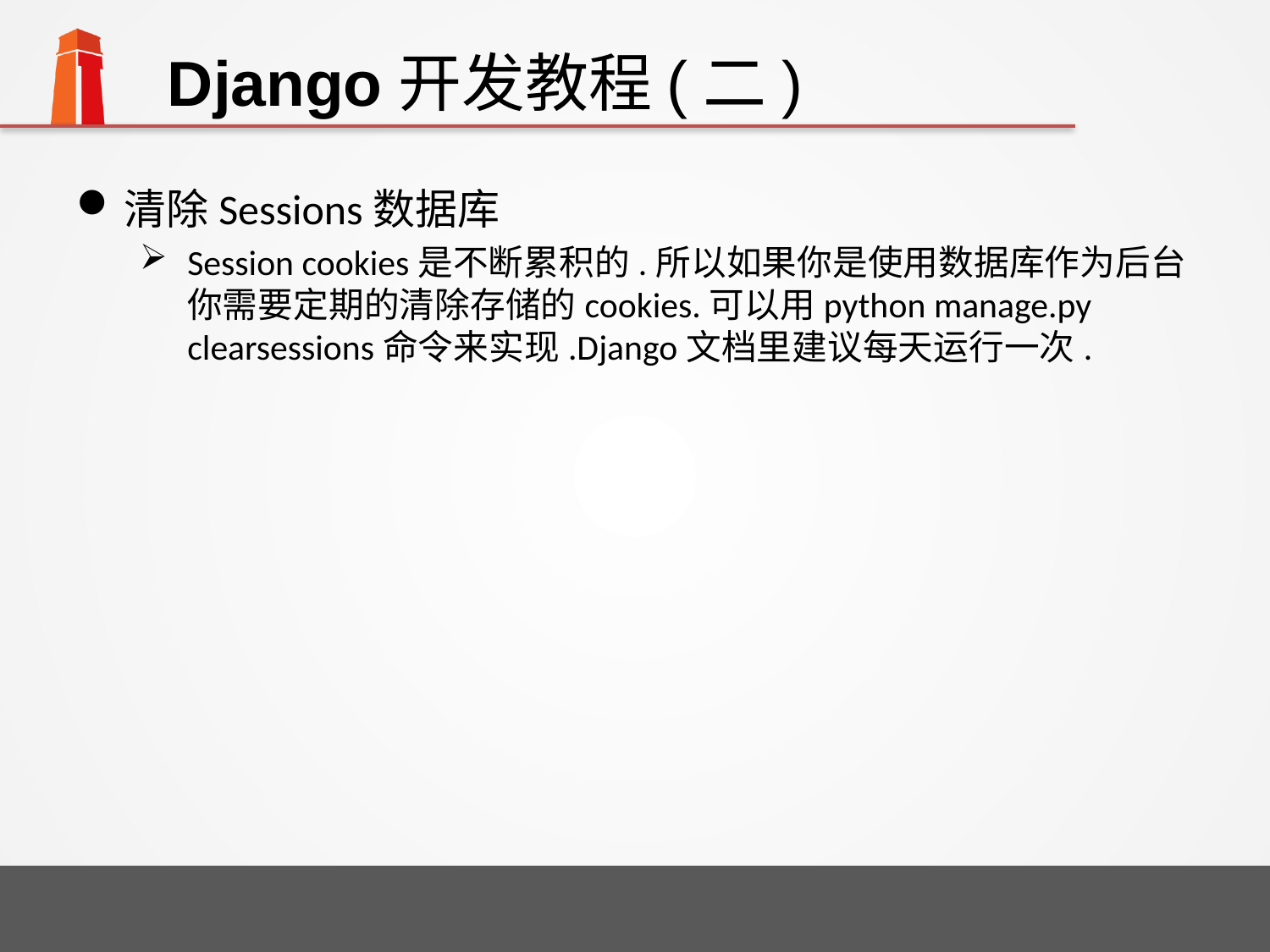

# Django开发教程(二)
清除Sessions数据库
Session cookies是不断累积的.所以如果你是使用数据库作为后台你需要定期的清除存储的cookies.可以用python manage.py clearsessions命令来实现.Django文档里建议每天运行一次.